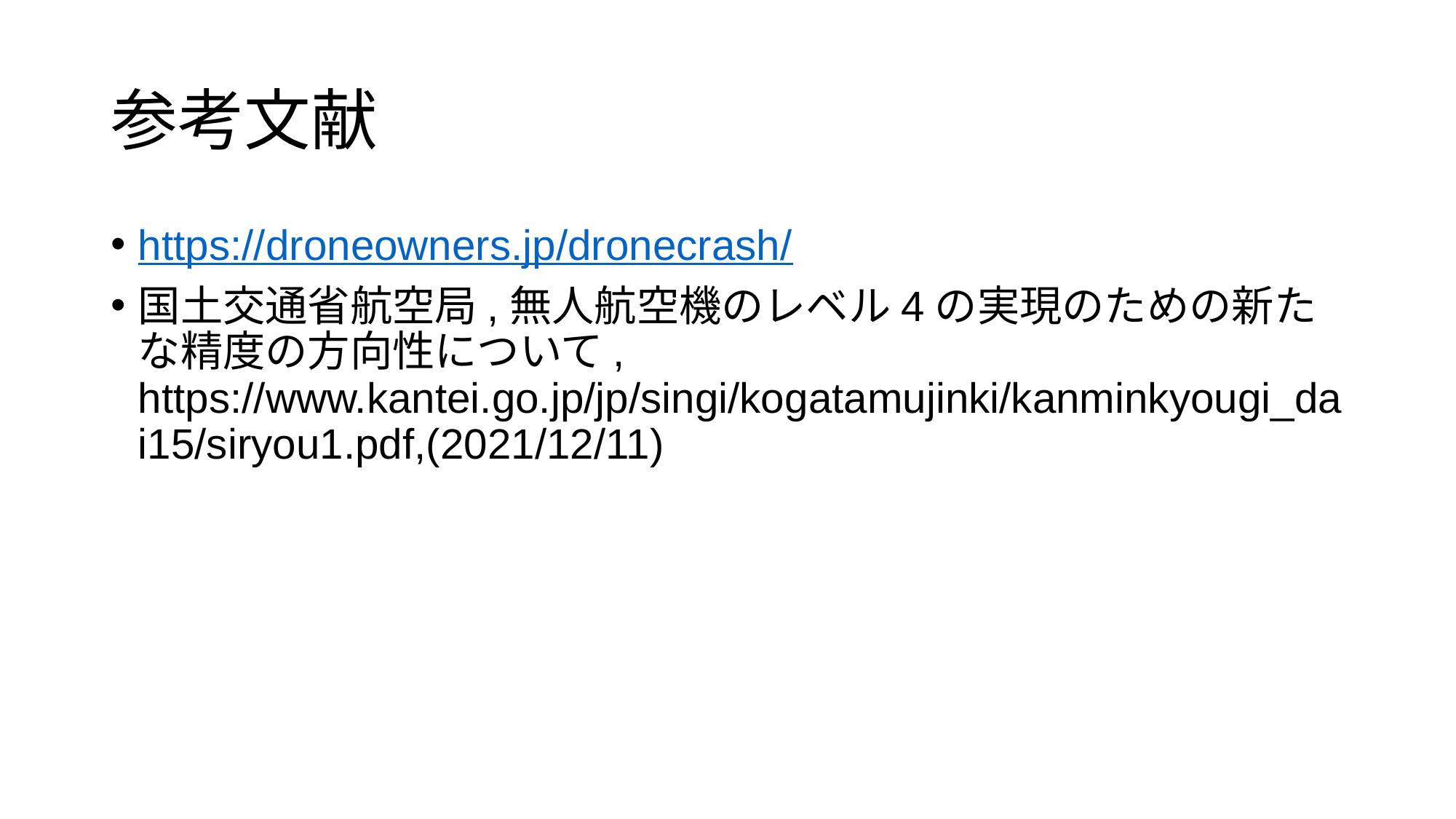

# 参考文献
https://droneowners.jp/dronecrash/
国土交通省航空局,無人航空機のレベル4の実現のための新たな精度の方向性について, https://www.kantei.go.jp/jp/singi/kogatamujinki/kanminkyougi_dai15/siryou1.pdf,(2021/12/11)